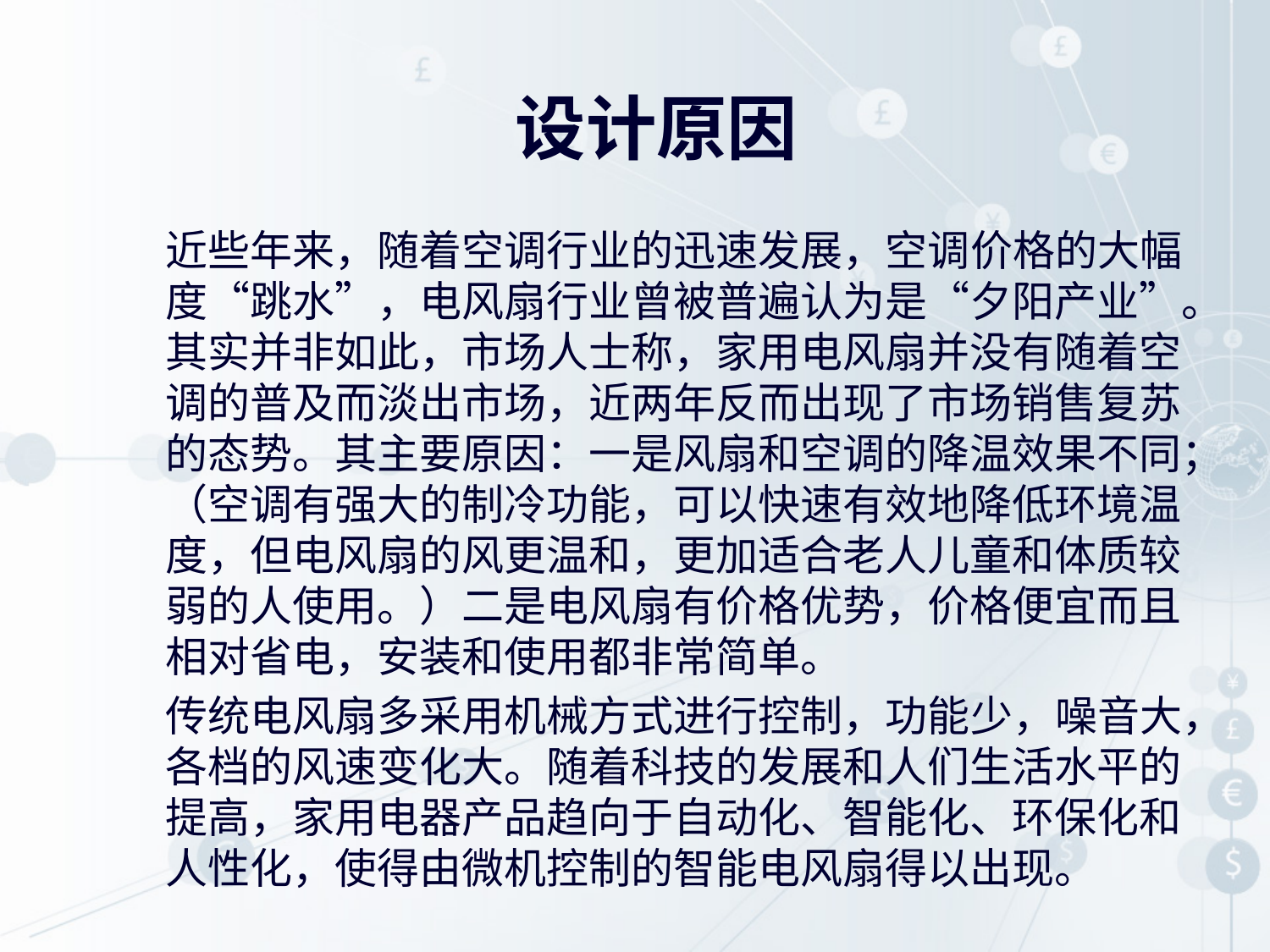

# 设计原因
    近些年来，随着空调行业的迅速发展，空调价格的大幅度“跳水”，电风扇行业曾被普遍认为是“夕阳产业”。其实并非如此，市场人士称，家用电风扇并没有随着空调的普及而淡出市场，近两年反而出现了市场销售复苏的态势。其主要原因：一是风扇和空调的降温效果不同；（空调有强大的制冷功能，可以快速有效地降低环境温度，但电风扇的风更温和，更加适合老人儿童和体质较弱的人使用。）二是电风扇有价格优势，价格便宜而且相对省电，安装和使用都非常简单。
    传统电风扇多采用机械方式进行控制，功能少，噪音大，各档的风速变化大。随着科技的发展和人们生活水平的提高，家用电器产品趋向于自动化、智能化、环保化和人性化，使得由微机控制的智能电风扇得以出现。